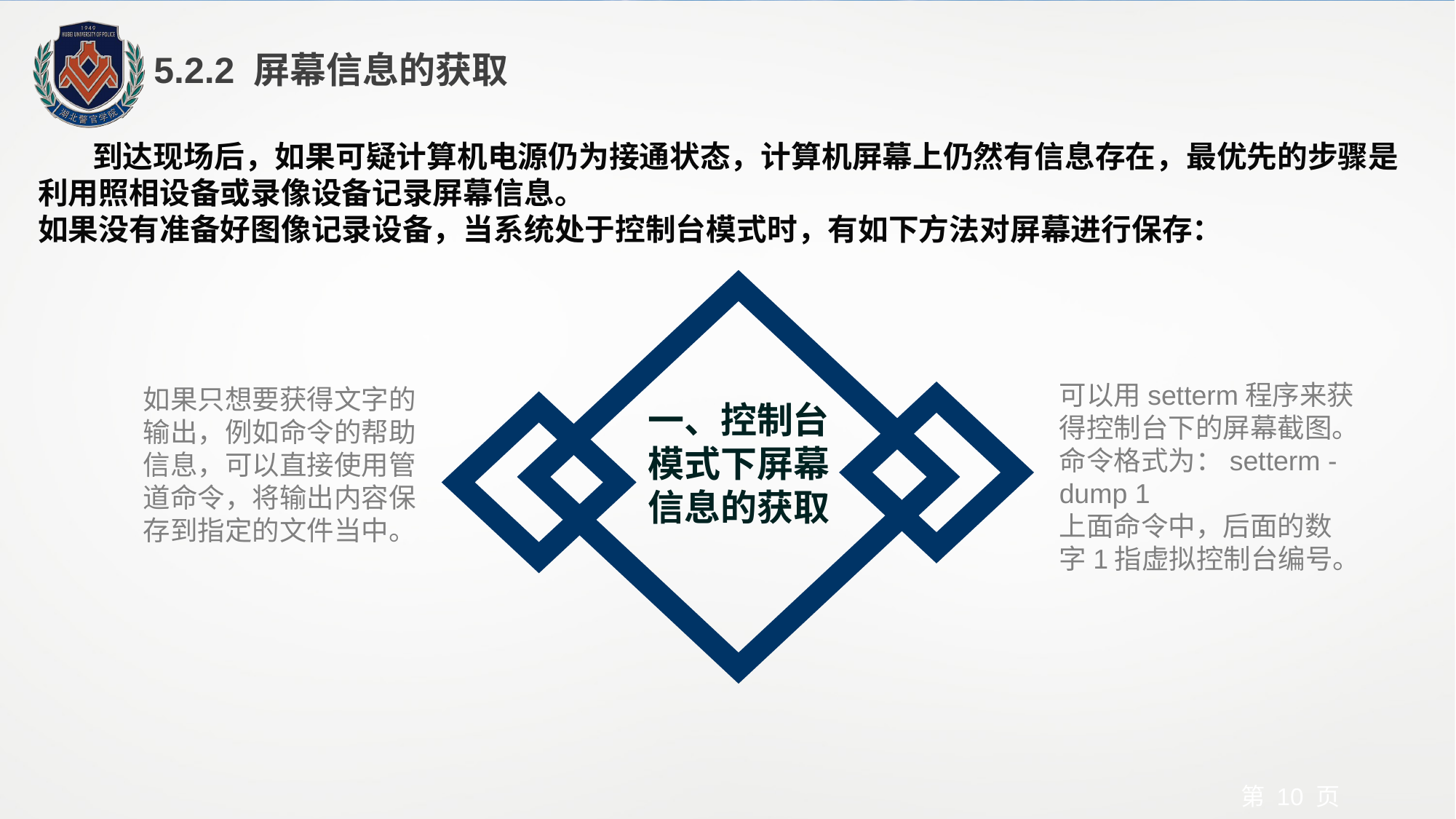

5.2.2 屏幕信息的获取
　　到达现场后，如果可疑计算机电源仍为接通状态，计算机屏幕上仍然有信息存在，最优先的步骤是利用照相设备或录像设备记录屏幕信息。
如果没有准备好图像记录设备，当系统处于控制台模式时，有如下方法对屏幕进行保存：

可以用setterm程序来获得控制台下的屏幕截图。
命令格式为：setterm -dump 1
上面命令中，后面的数字1指虚拟控制台编号。
如果只想要获得文字的输出，例如命令的帮助信息，可以直接使用管道命令，将输出内容保存到指定的文件当中。

一、控制台模式下屏幕信息的获取